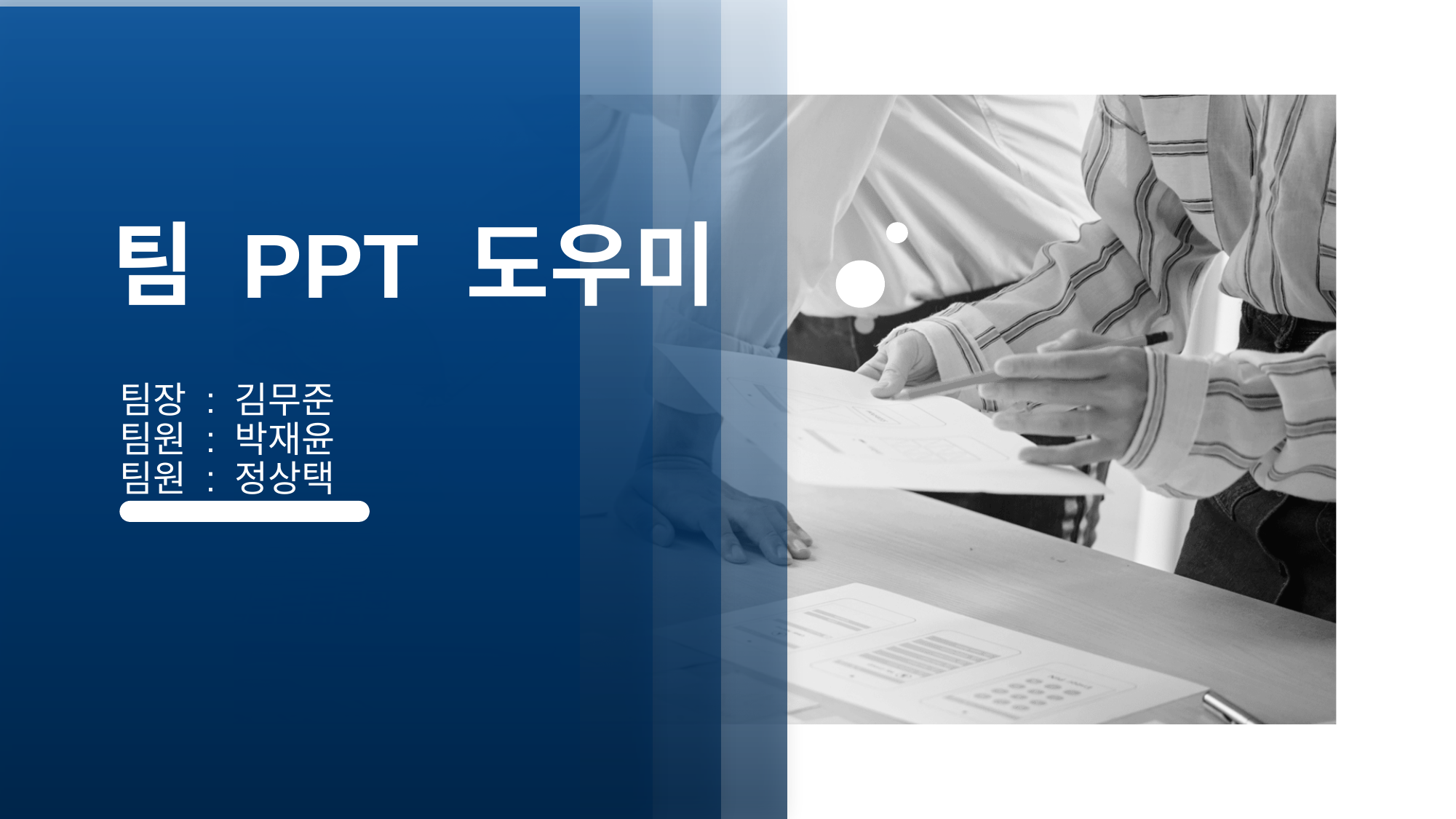

팀 PPT 도우미

팀장 : 김무준
팀원 : 박재윤            팀원 : 정상택